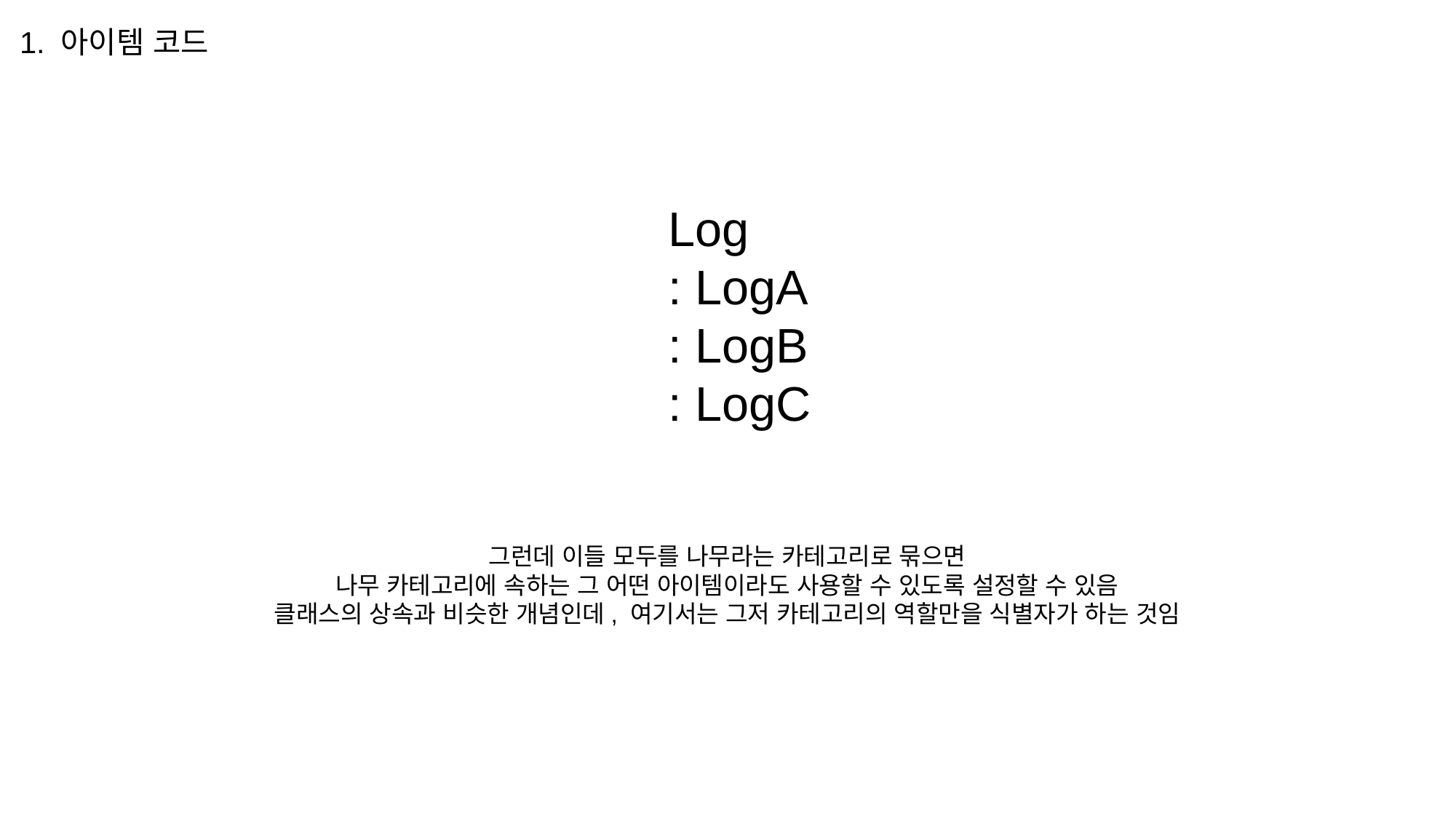

1. 아이템 코드
Log
: LogA
: LogB
: LogC
그런데 이들 모두를 나무라는 카테고리로 묶으면
나무 카테고리에 속하는 그 어떤 아이템이라도 사용할 수 있도록 설정할 수 있음
클래스의 상속과 비슷한 개념인데, 여기서는 그저 카테고리의 역할만을 식별자가 하는 것임